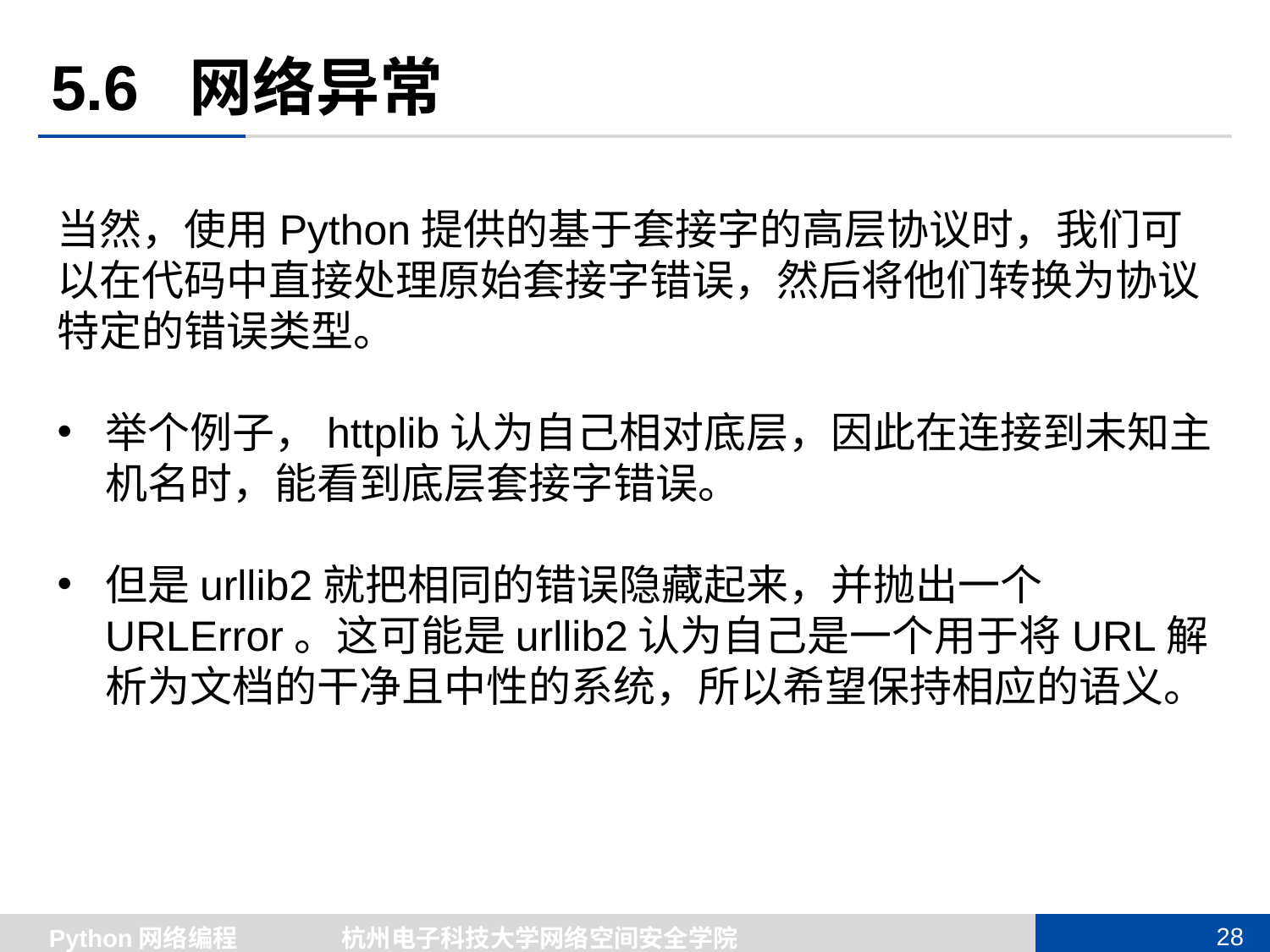

# 5.6  网络异常
当然，使用Python提供的基于套接字的高层协议时，我们可以在代码中直接处理原始套接字错误，然后将他们转换为协议特定的错误类型。

举个例子，httplib认为自己相对底层，因此在连接到未知主机名时，能看到底层套接字错误。

但是urllib2就把相同的错误隐藏起来，并抛出一个URLError。这可能是urllib2认为自己是一个用于将URL解析为文档的干净且中性的系统，所以希望保持相应的语义。